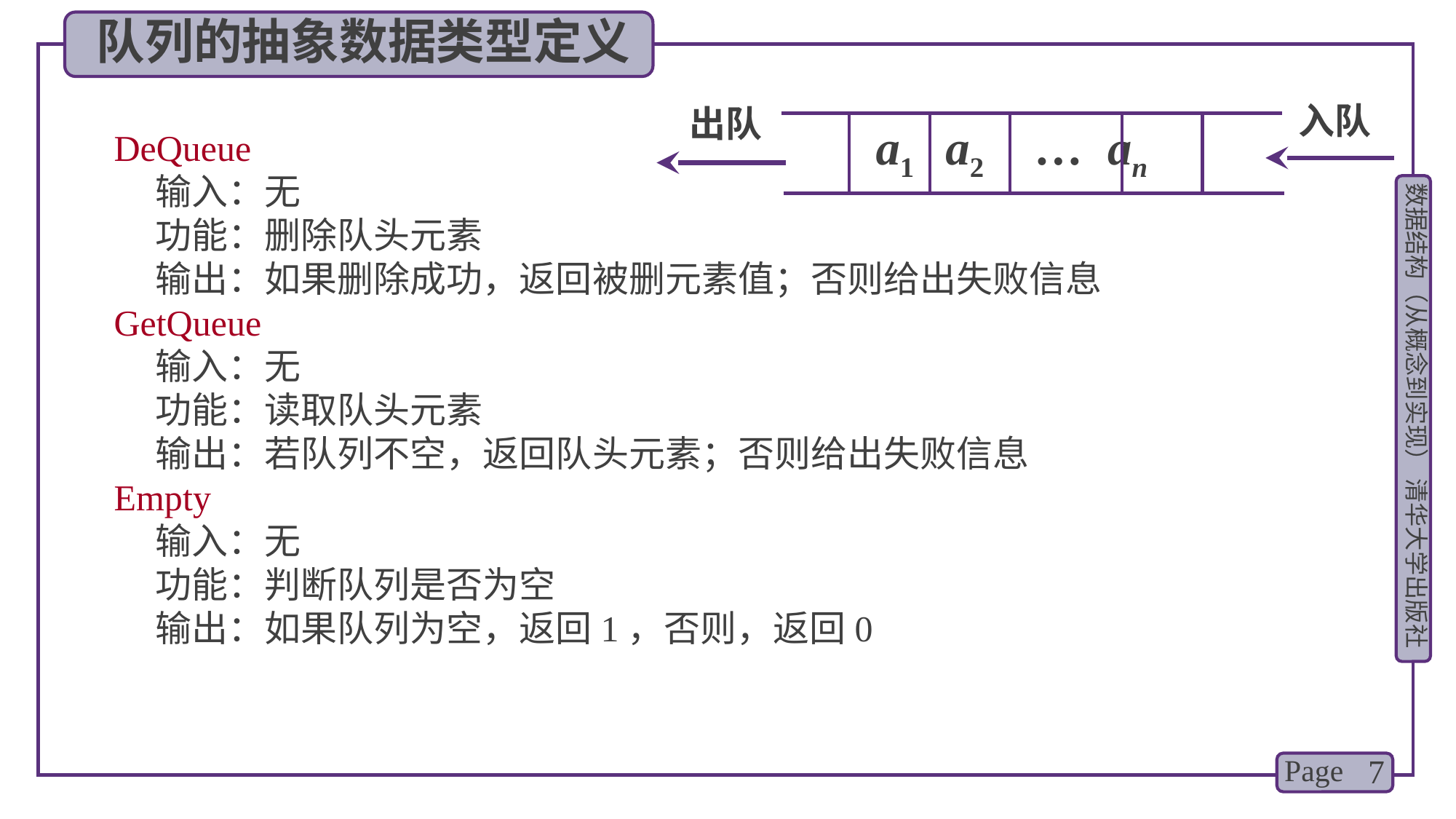

队列的抽象数据类型定义

入队
出队
a1   a2     …  an
DeQueue
    输入：无
    功能：删除队头元素
    输出：如果删除成功，返回被删元素值；否则给出失败信息
GetQueue
    输入：无
    功能：读取队头元素
    输出：若队列不空，返回队头元素；否则给出失败信息
Empty
    输入：无
    功能：判断队列是否为空
    输出：如果队列为空，返回1，否则，返回0